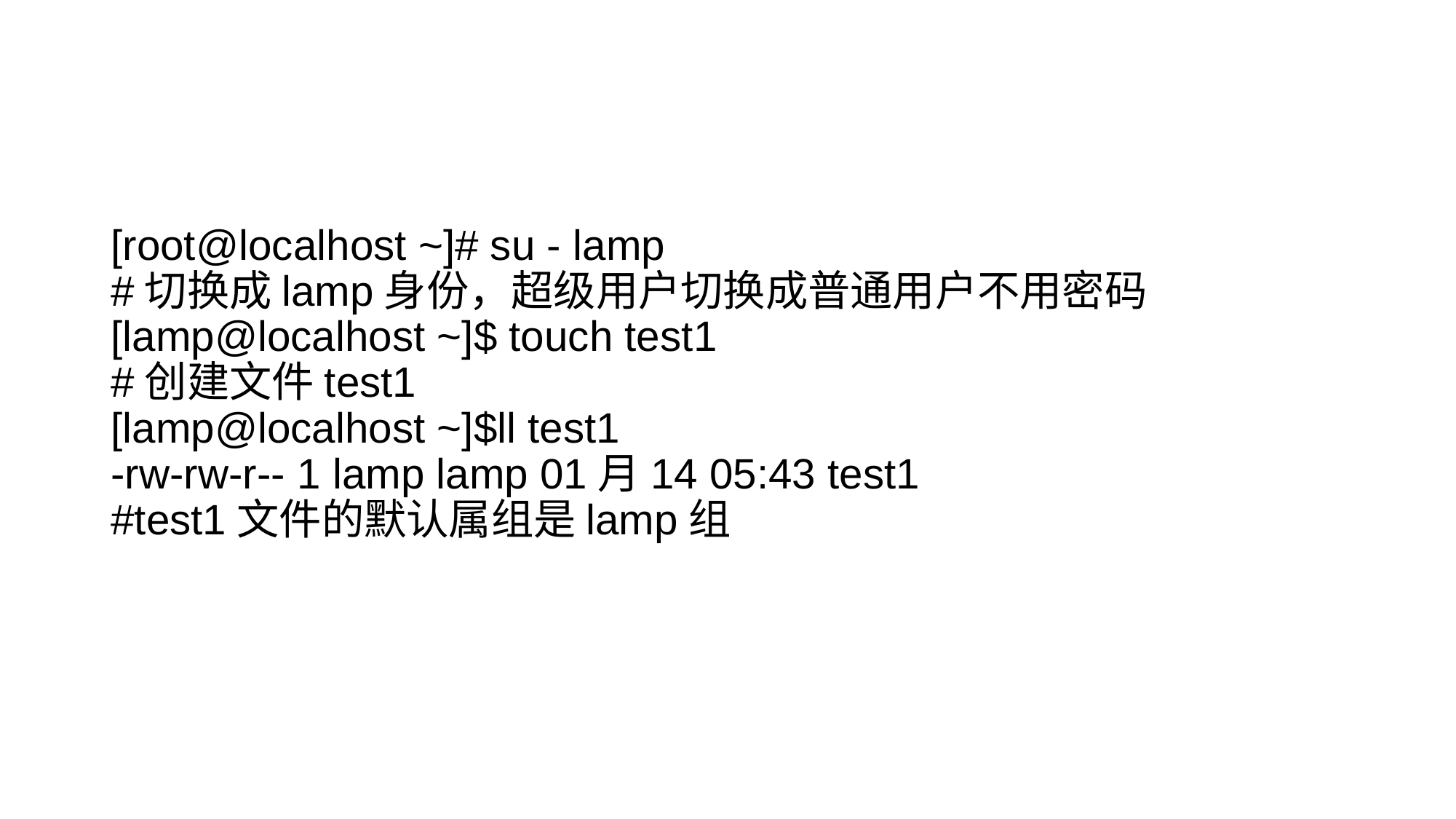

#
[root@localhost ~]# su - lamp
#切换成lamp身份，超级用户切换成普通用户不用密码
[lamp@localhost ~]$ touch test1
#创建文件test1
[lamp@localhost ~]$ll test1
-rw-rw-r-- 1 lamp lamp 01月14 05:43 test1
#test1文件的默认属组是lamp组